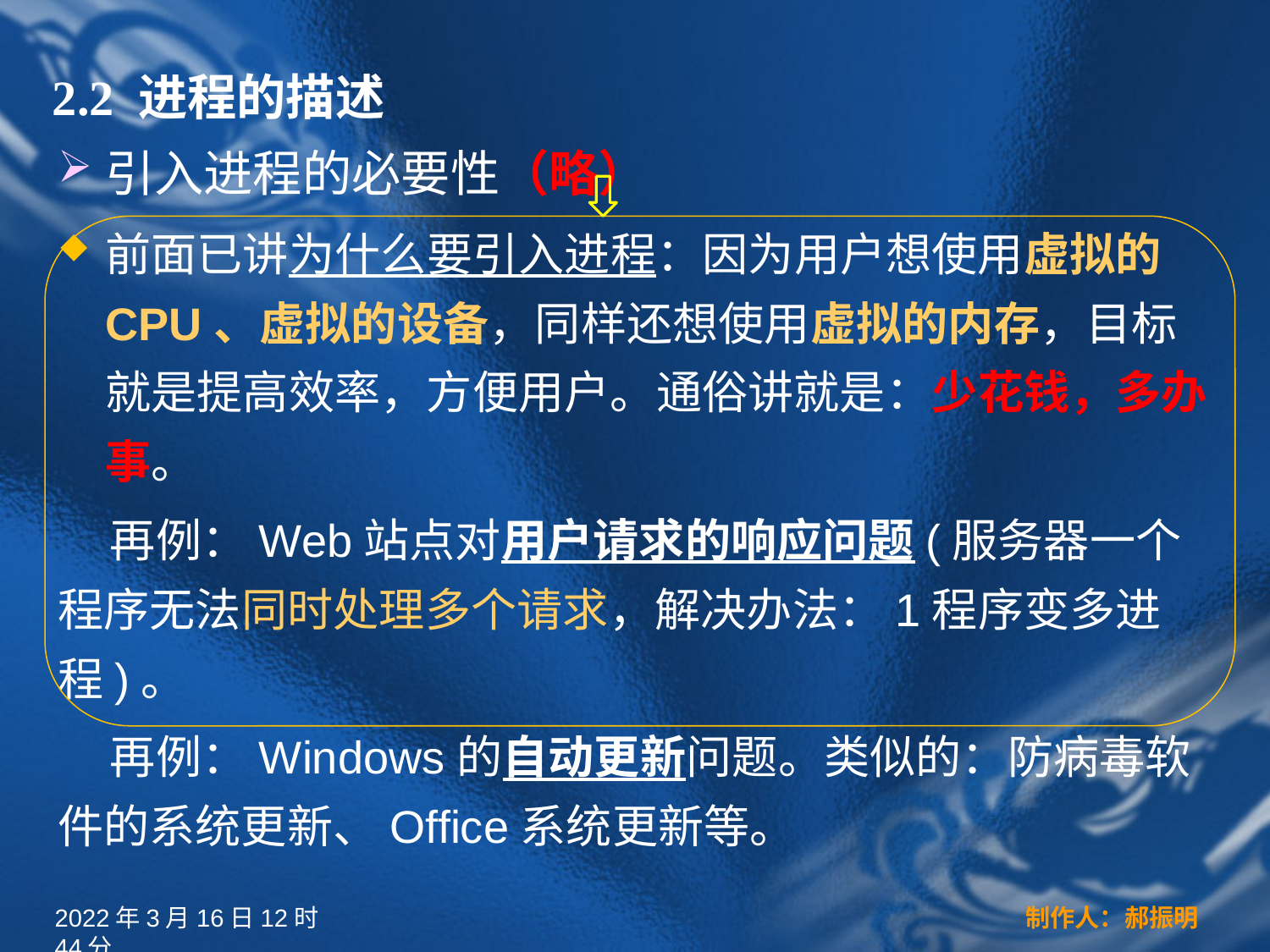

# 2.2 进程的描述
引入进程的必要性（略）
前面已讲为什么要引入进程：因为用户想使用虚拟的CPU、虚拟的设备，同样还想使用虚拟的内存，目标就是提高效率，方便用户。通俗讲就是：少花钱，多办事。
    再例：Web站点对用户请求的响应问题(服务器一个程序无法同时处理多个请求，解决办法：1程序变多进程)。
    再例：Windows的自动更新问题。类似的：防病毒软件的系统更新、Office系统更新等。

2022年3月16日12时44分
制作人：郝振明